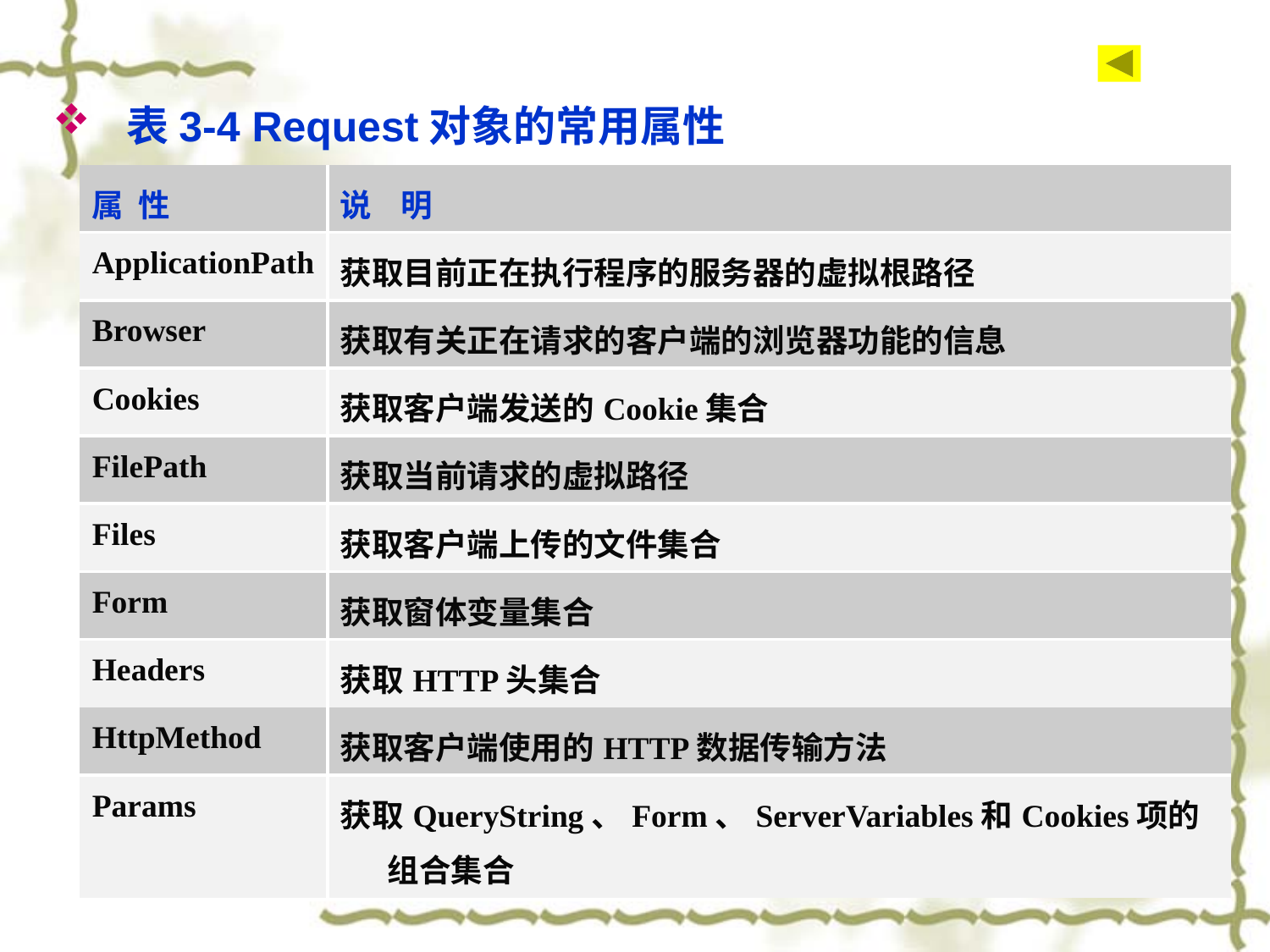

表3-4 Request对象的常用属性
| 属 性 | 说 明 |
| --- | --- |
| ApplicationPath | 获取目前正在执行程序的服务器的虚拟根路径 |
| Browser | 获取有关正在请求的客户端的浏览器功能的信息 |
| Cookies | 获取客户端发送的Cookie集合 |
| FilePath | 获取当前请求的虚拟路径 |
| Files | 获取客户端上传的文件集合 |
| Form | 获取窗体变量集合 |
| Headers | 获取HTTP头集合 |
| HttpMethod | 获取客户端使用的HTTP数据传输方法 |
| Params | 获取QueryString、Form、ServerVariables和Cookies项的组合集合 |